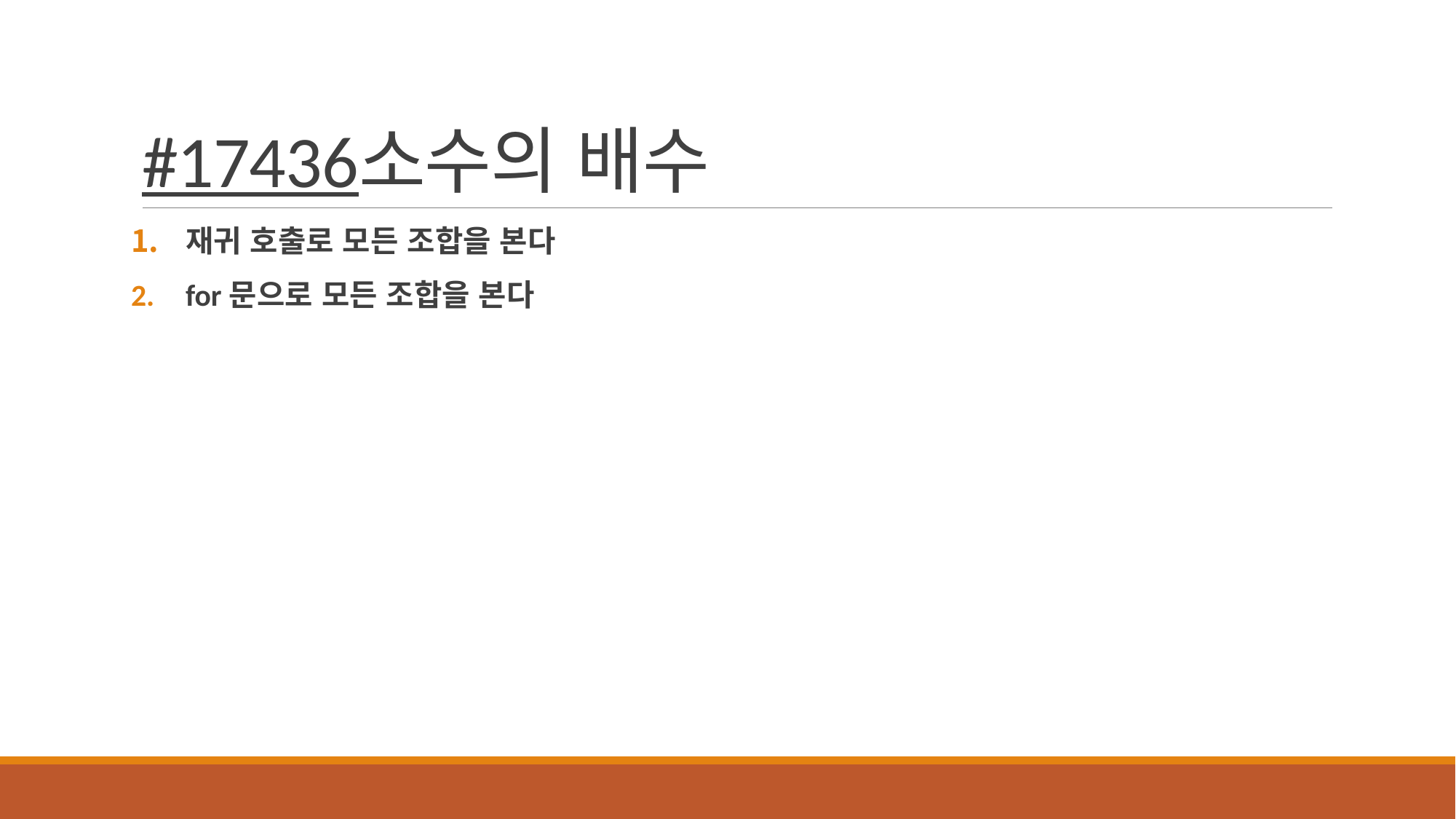

# #17436소수의 배수
재귀 호출로 모든 조합을 본다
for문으로 모든 조합을 본다